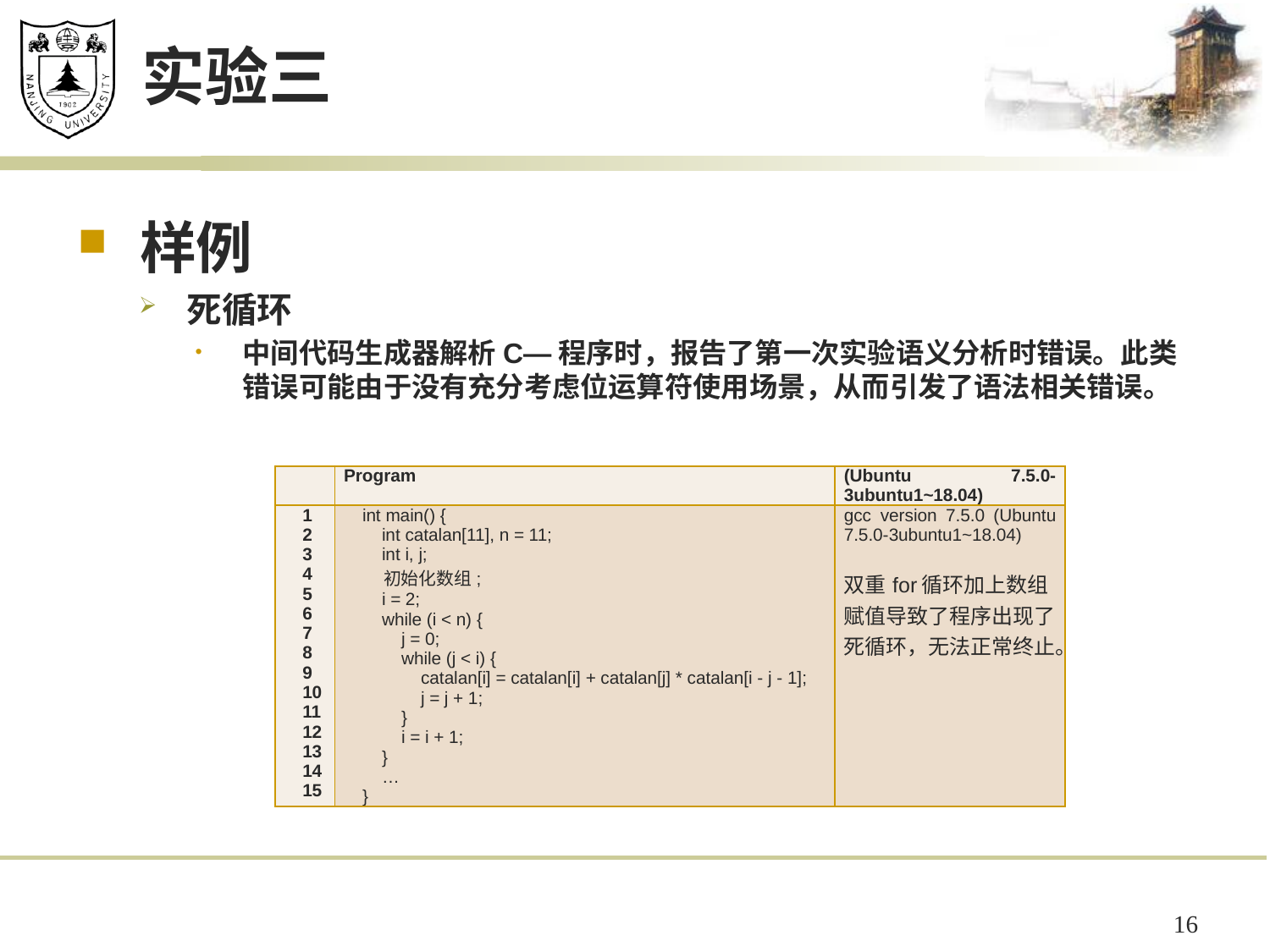

# 实验三
样例
死循环
中间代码生成器解析C—程序时，报告了第一次实验语义分析时错误。此类错误可能由于没有充分考虑位运算符使用场景，从而引发了语法相关错误。
|  | Program | (Ubuntu 7.5.0-3ubuntu1~18.04) |
| --- | --- | --- |
| 1 2 3 4 5 6 7 8 9 10 11 12 13 14 15 | int main() { int catalan[11], n = 11; int i, j; 初始化数组; i = 2; while (i < n) { j = 0; while (j < i) { catalan[i] = catalan[i] + catalan[j] \* catalan[i - j - 1]; j = j + 1; } i = i + 1; } … } | gcc version 7.5.0 (Ubuntu 7.5.0-3ubuntu1~18.04) 双重for循环加上数组赋值导致了程序出现了死循环，无法正常终止。 |